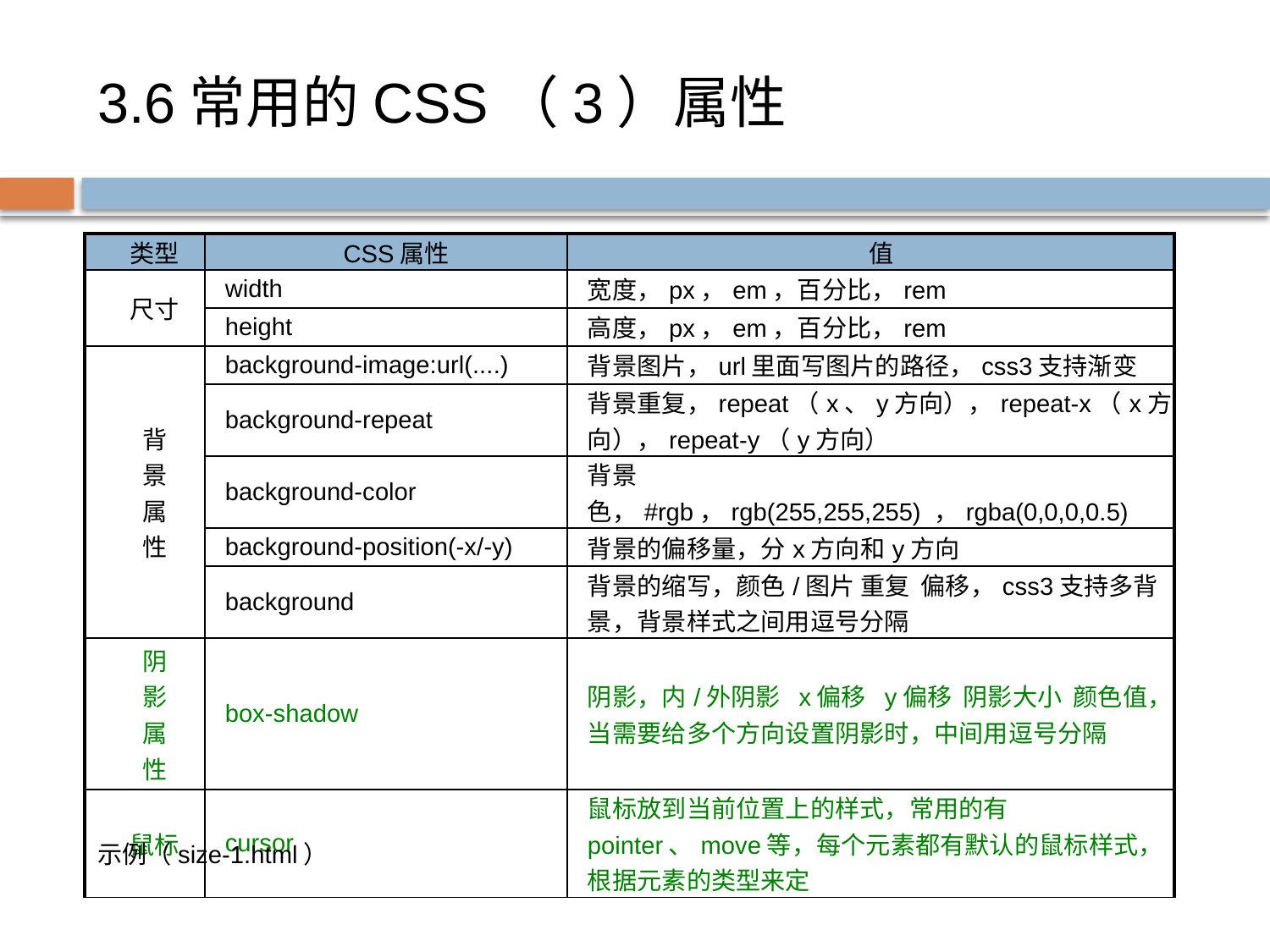

# 3.6常用的CSS（3）属性
| 类型 | CSS属性 | 值 |
| --- | --- | --- |
| 尺寸 | width | 宽度，px，em，百分比，rem |
|  | height | 高度，px，em，百分比，rem |
| 背 景 属 性 | background-image:url(....) | 背景图片，url里面写图片的路径，css3支持渐变 |
|  | background-repeat | 背景重复，repeat（x、y方向），repeat-x（x方向），repeat-y（y方向） |
|  | background-color | 背景色，#rgb，rgb(255,255,255) ，rgba(0,0,0,0.5) |
|  | background-position(-x/-y) | 背景的偏移量，分x方向和y方向 |
|  | background | 背景的缩写，颜色/图片 重复 偏移，css3支持多背景，背景样式之间用逗号分隔 |
| 阴 影 属 性 | box-shadow | 阴影，内/外阴影 x偏移 y偏移 阴影大小 颜色值，当需要给多个方向设置阴影时，中间用逗号分隔 |
| 鼠标 | cursor | 鼠标放到当前位置上的样式，常用的有pointer、move等，每个元素都有默认的鼠标样式，根据元素的类型来定 |
示例（size-1.html）